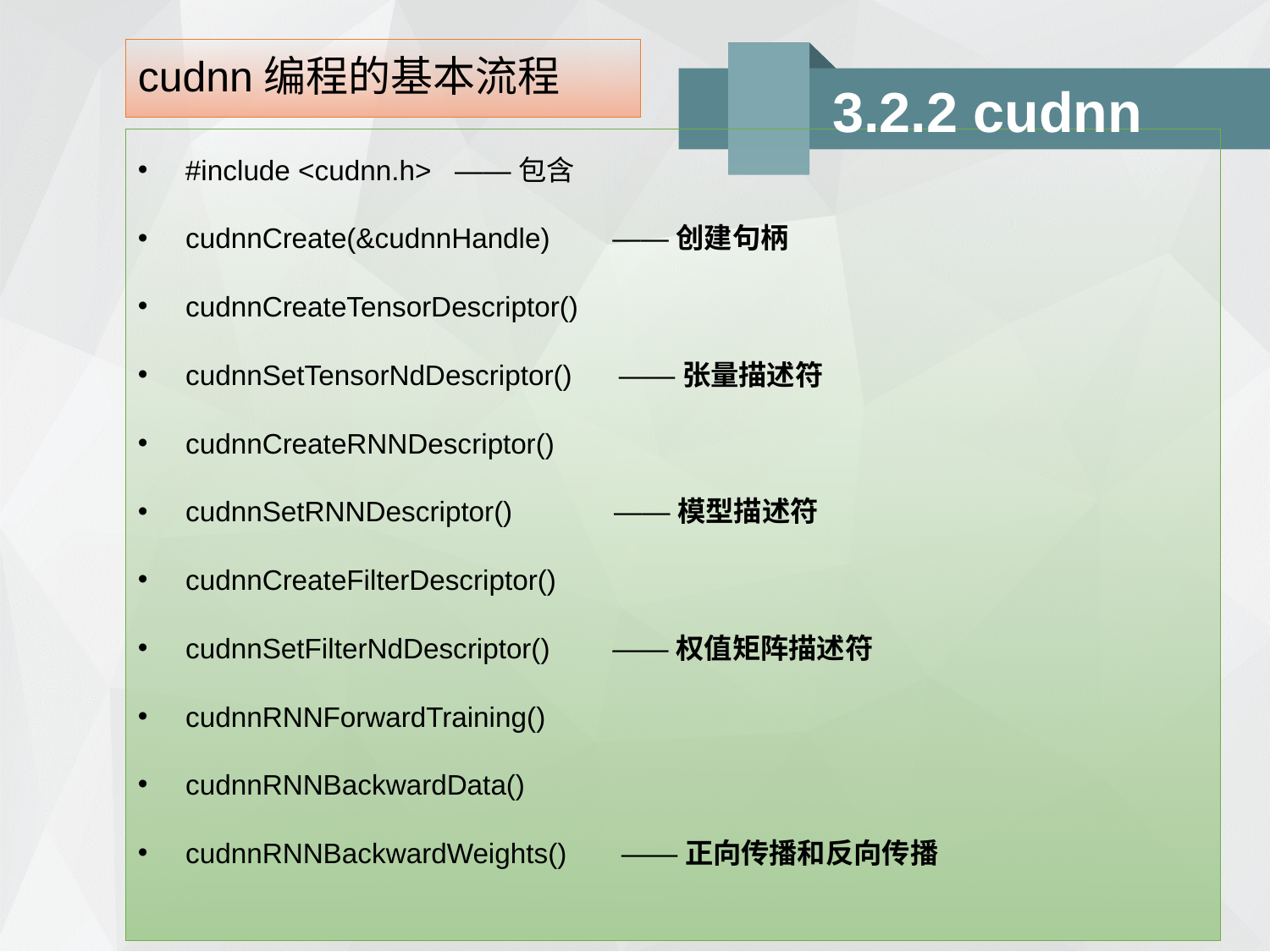

cudnn编程的基本流程
3.2.2 cudnn
  #include <cudnn.h>   ——包含
cudnnCreate(&cudnnHandle)        ——创建句柄
cudnnCreateTensorDescriptor()
cudnnSetTensorNdDescriptor()      ——张量描述符
cudnnCreateRNNDescriptor()
cudnnSetRNNDescriptor()             ——模型描述符
cudnnCreateFilterDescriptor()
cudnnSetFilterNdDescriptor()        ——权值矩阵描述符
cudnnRNNForwardTraining()
cudnnRNNBackwardData()
cudnnRNNBackwardWeights()       ——正向传播和反向传播